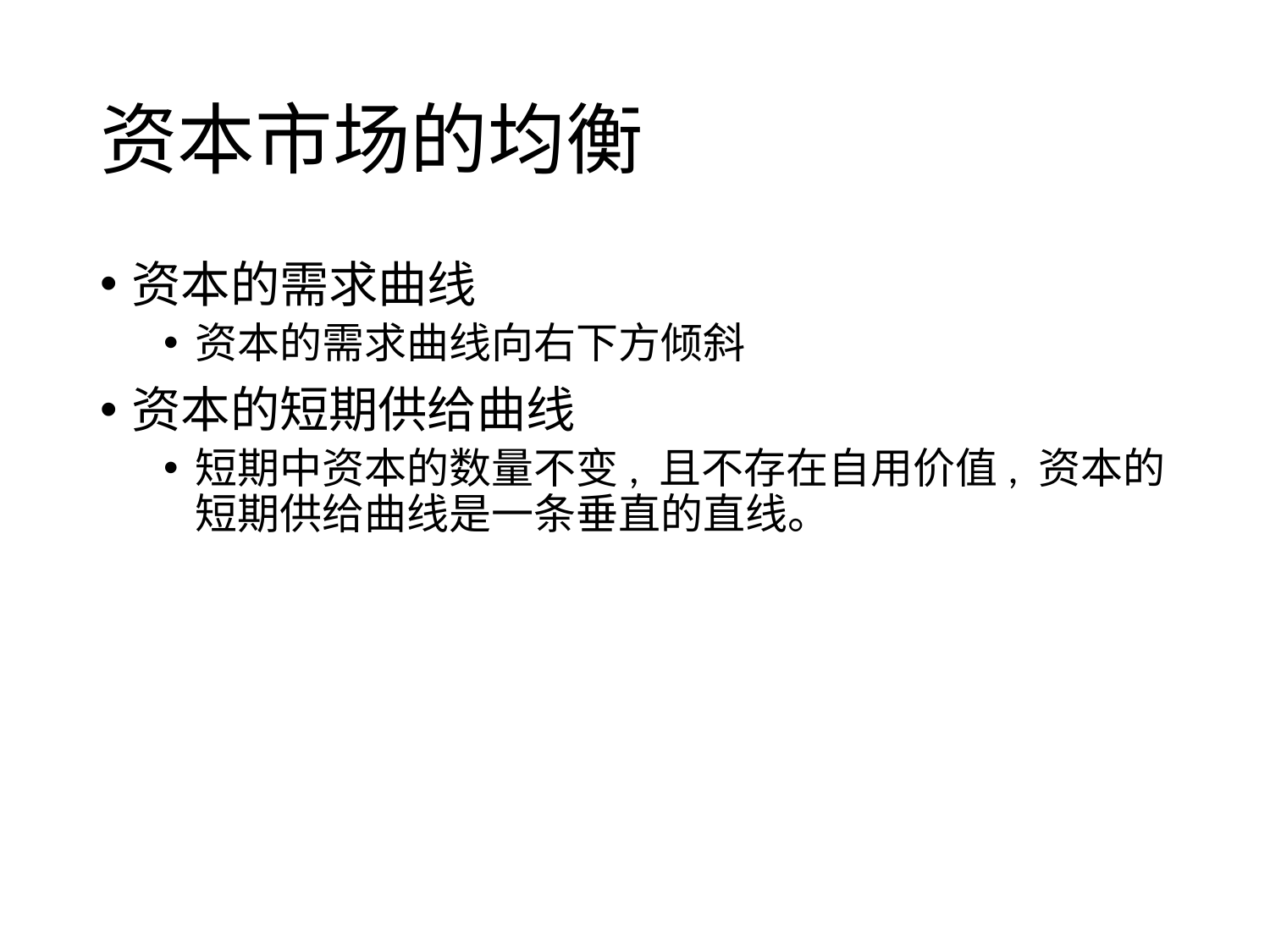

# 资本市场的均衡
资本的需求曲线
资本的需求曲线向右下方倾斜
资本的短期供给曲线
短期中资本的数量不变, 且不存在自用价值, 资本的短期供给曲线是一条垂直的直线。